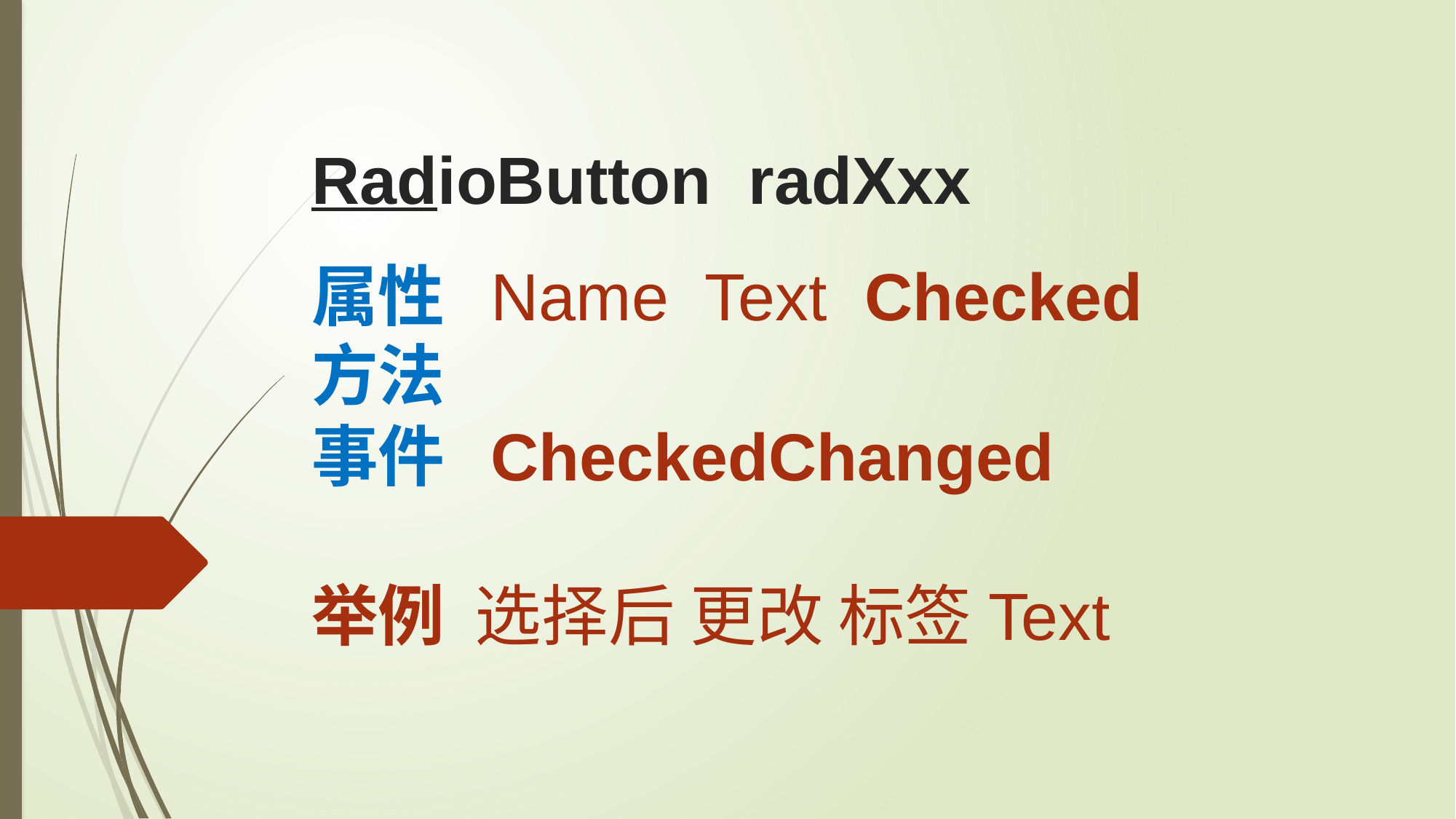

RadioButton  radXxx

属性  Name  Text  Checked
方法
事件  CheckedChanged

举例  选择后 更改 标签Text